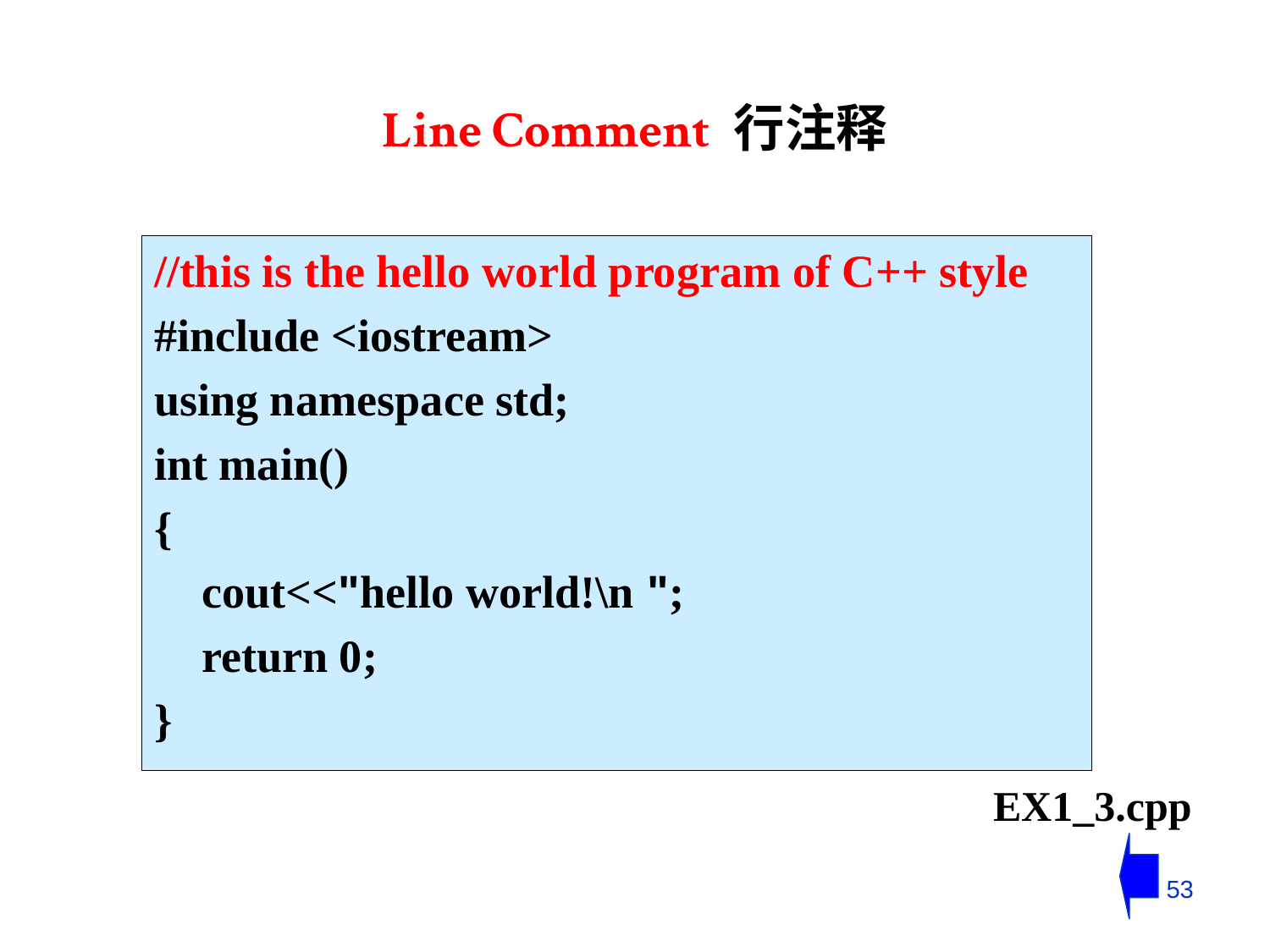

Line Comment 行注释
//this is the hello world program of C++ style
#include <iostream>
using namespace std;
int main()
{
	cout<<"hello world!\n ";
	return 0;
}
EX1_3.cpp

53